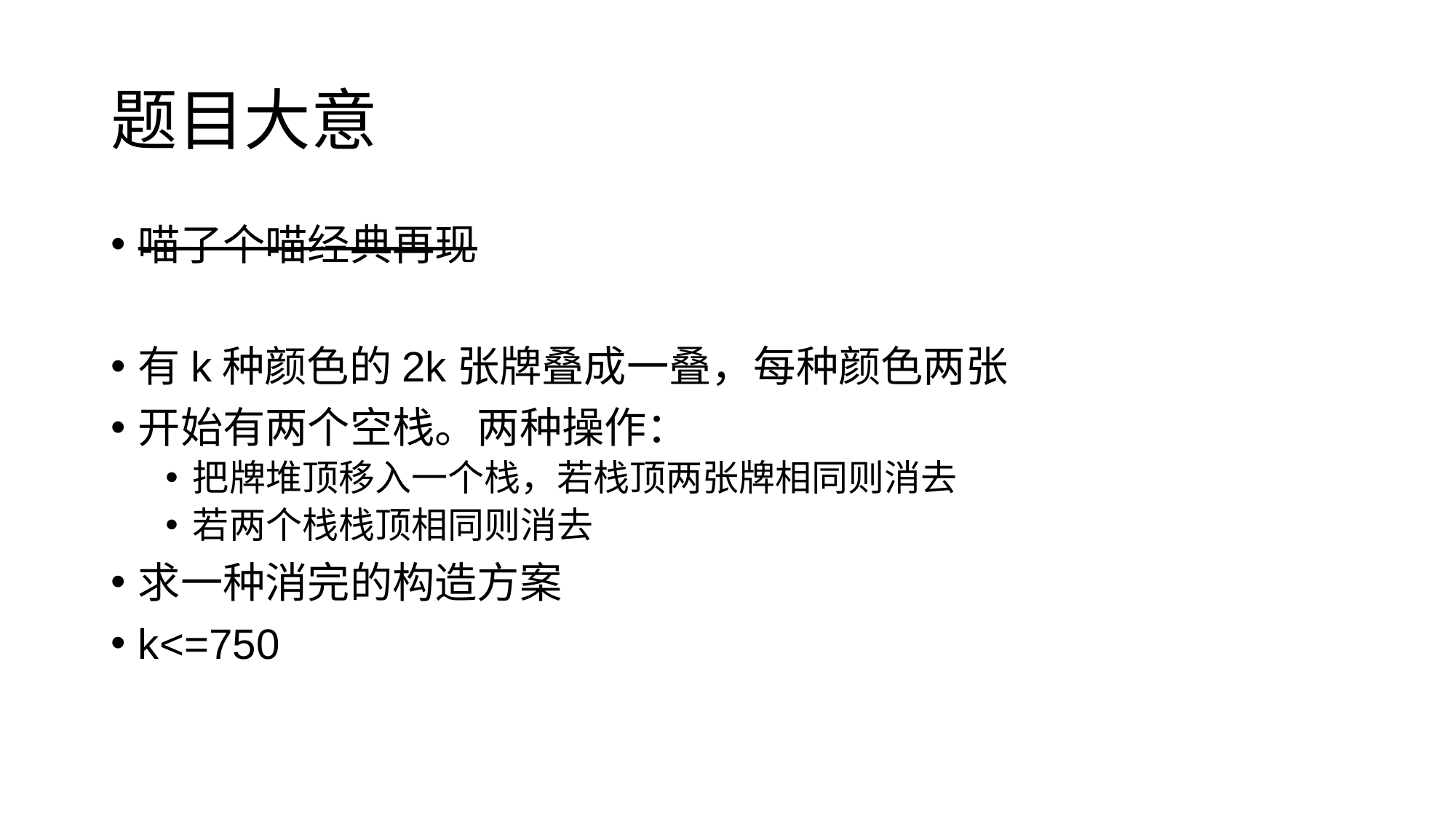

# 题目大意
喵了个喵经典再现

有k种颜色的2k张牌叠成一叠，每种颜色两张
开始有两个空栈。两种操作：
把牌堆顶移入一个栈，若栈顶两张牌相同则消去
若两个栈栈顶相同则消去
求一种消完的构造方案
k<=750